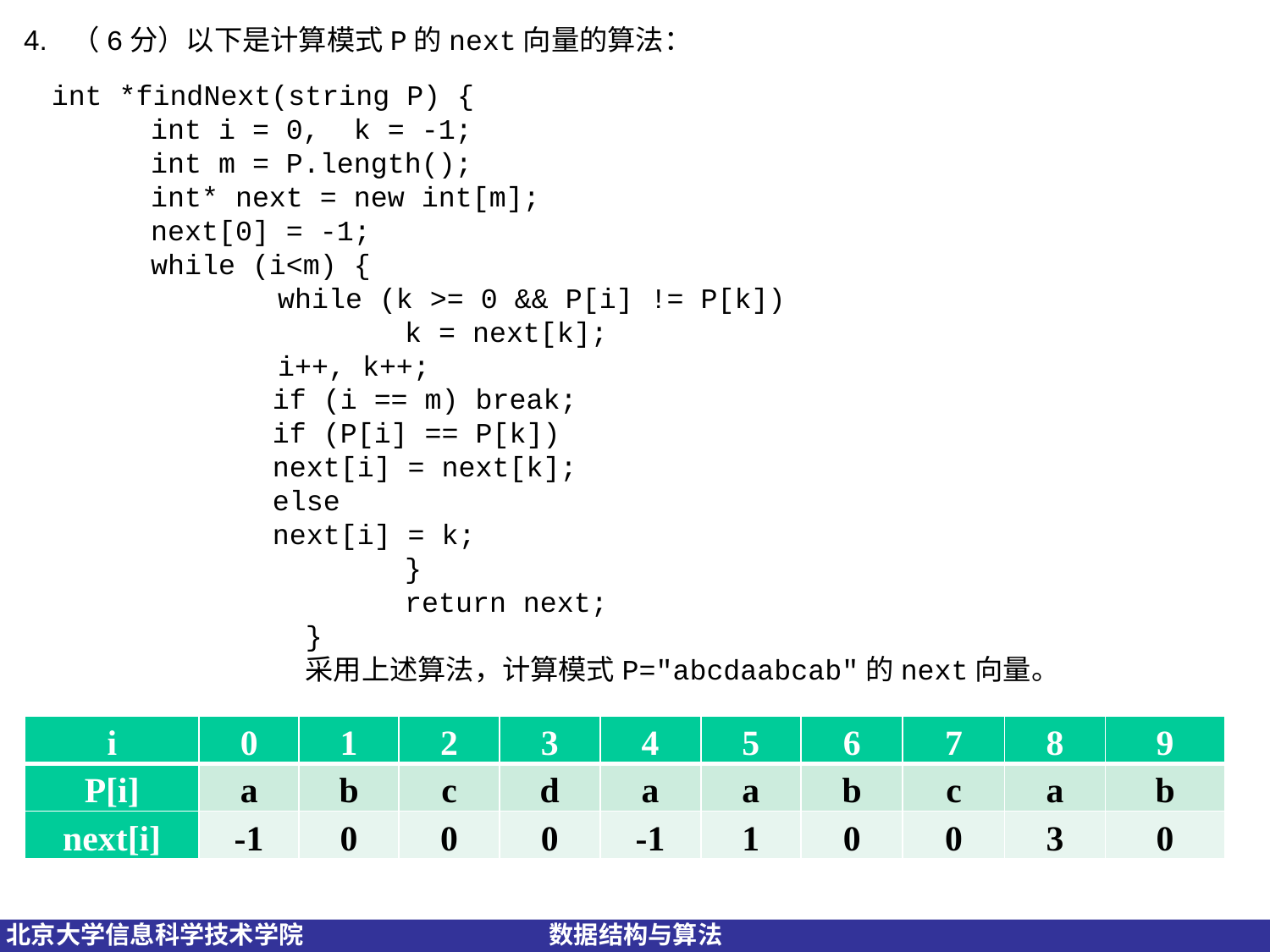

（6分）以下是计算模式P的next向量的算法：
int *findNext(string P) {
	int i = 0,  k = -1;
	int m = P.length();
	int* next = new int[m];
	next[0] = -1;
	while (i<m) {
		while (k >= 0 && P[i] != P[k])
			k = next[k];
		i++, k++;
if (i == m) break;
if (P[i] == P[k])
next[i] = next[k];
else
next[i] = k;
	}
	return next;
}
采用上述算法，计算模式P="abcdaabcab"的next向量。
| i | 0 | 1 | 2 | 3 | 4 | 5 | 6 | 7 | 8 | 9 |
| --- | --- | --- | --- | --- | --- | --- | --- | --- | --- | --- |
| P[i] | a | b | c | d | a | a | b | c | a | b |
| next[i] | -1 | 0 | 0 | 0 | -1 | 1 | 0 | 0 | 3 | 0 |